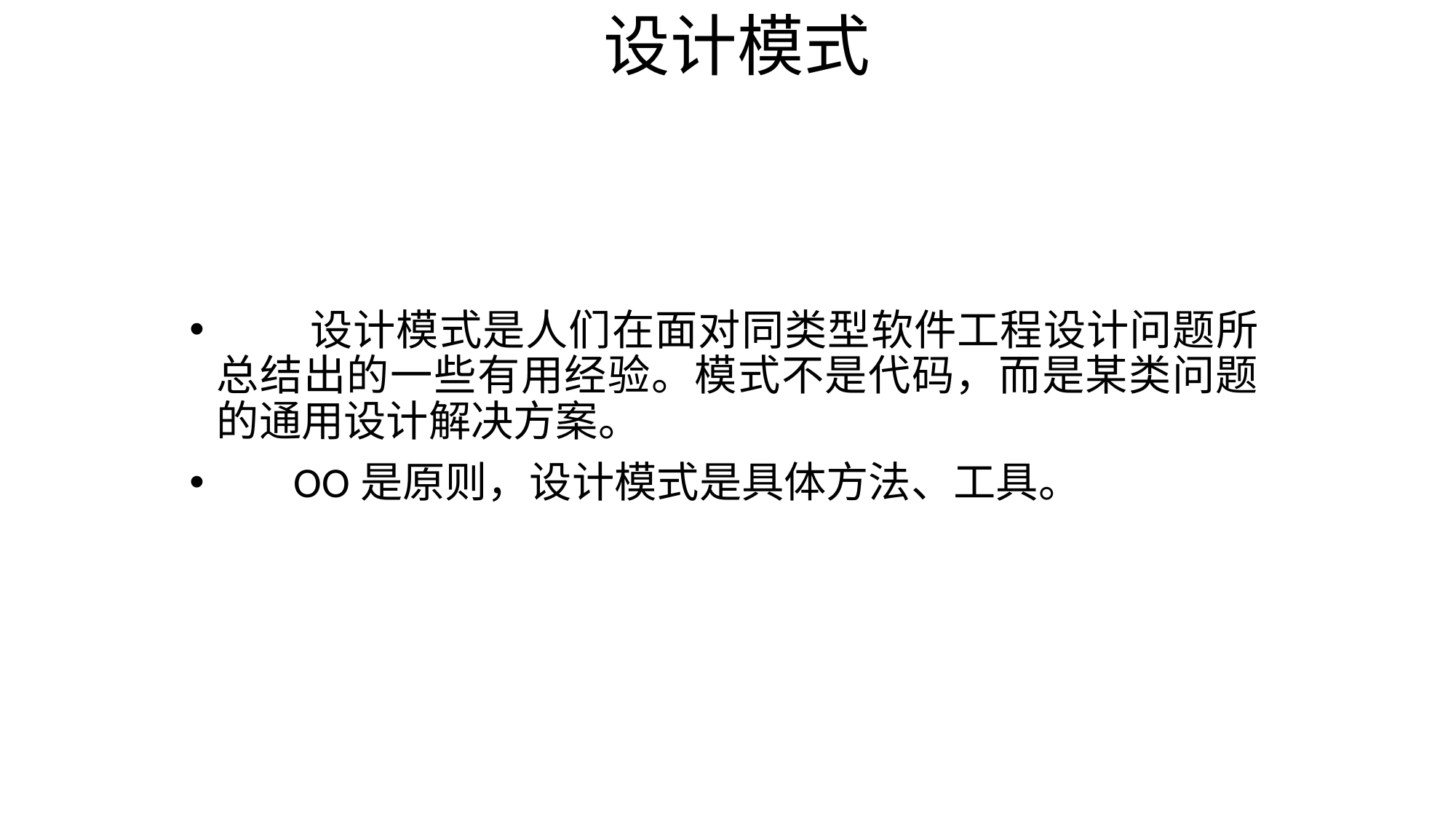

设计模式
        设计模式是人们在面对同类型软件工程设计问题所总结出的一些有用经验。模式不是代码，而是某类问题的通用设计解决方案。
        OO是原则，设计模式是具体方法、工具。